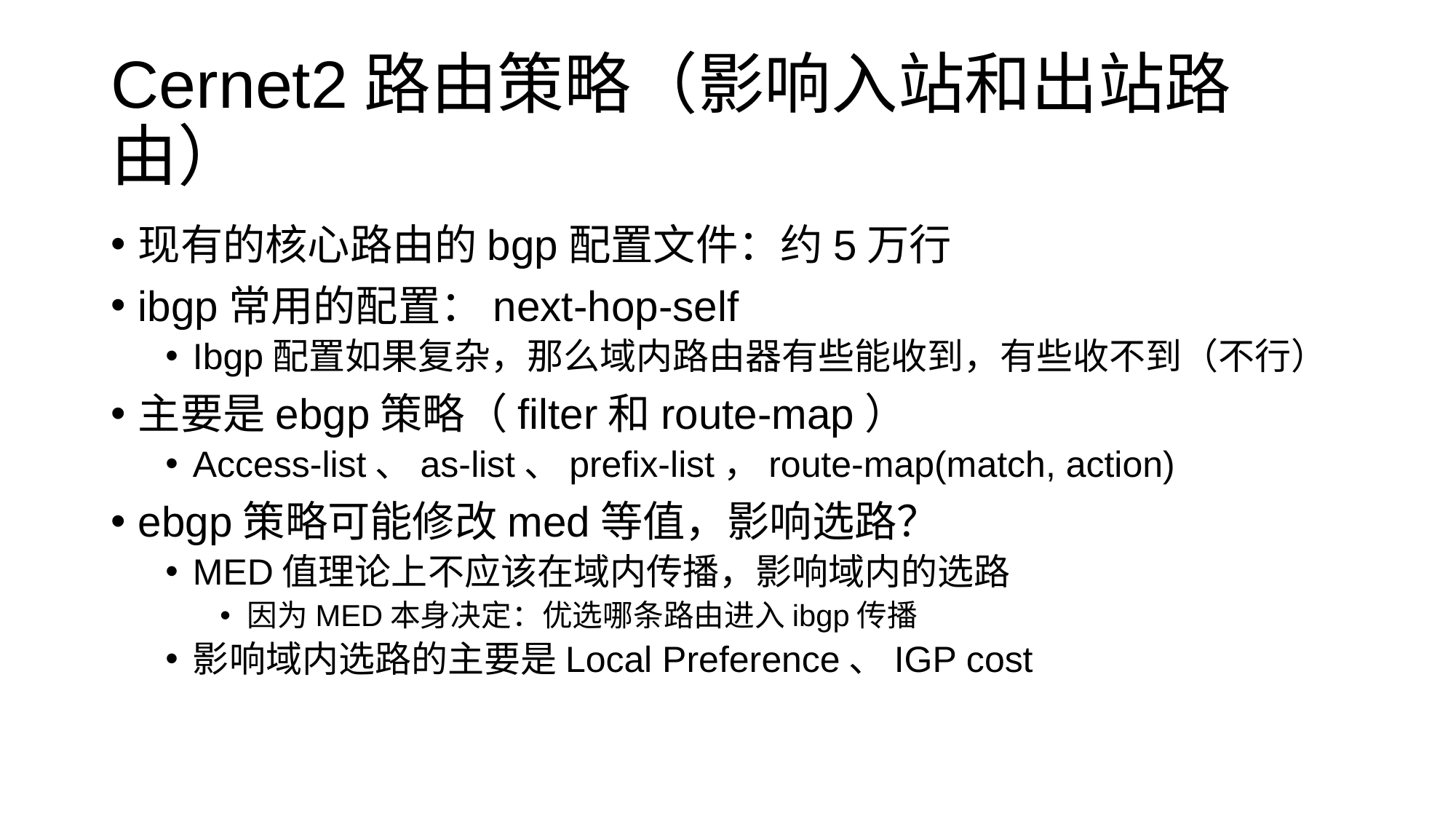

# Cernet2路由策略（影响入站和出站路由）
现有的核心路由的bgp配置文件：约5万行
ibgp常用的配置：next-hop-self
Ibgp配置如果复杂，那么域内路由器有些能收到，有些收不到（不行）
主要是ebgp策略（filter和route-map）
Access-list、as-list、prefix-list，route-map(match, action)
ebgp策略可能修改med等值，影响选路？
MED值理论上不应该在域内传播，影响域内的选路
因为MED本身决定：优选哪条路由进入ibgp传播
影响域内选路的主要是Local Preference、IGP cost